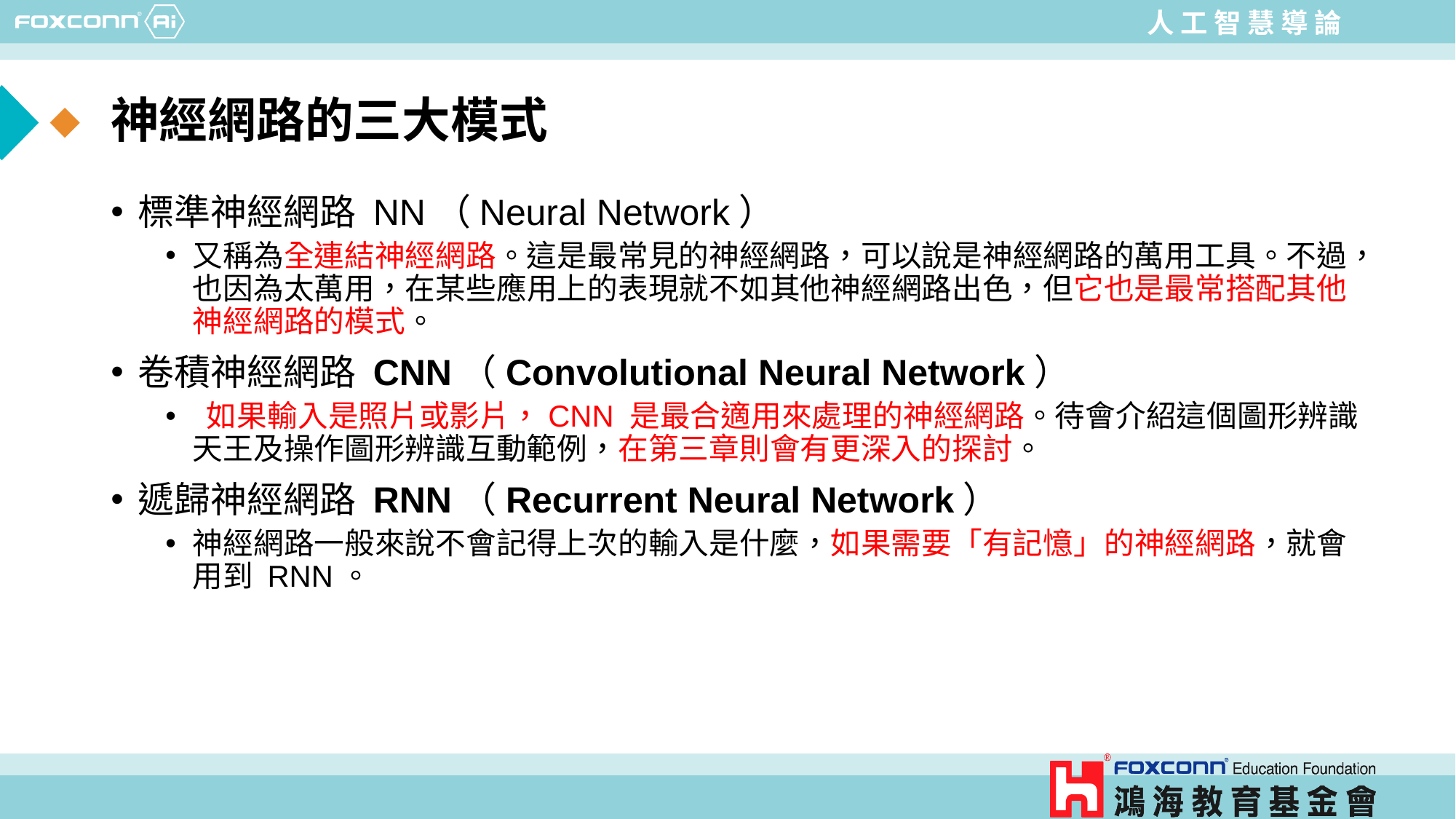

# 神經網路的三大模式
標準神經網路 NN（Neural Network）
又稱為全連結神經網路。這是最常見的神經網路，可以說是神經網路的萬用工具。不過，也因為太萬用，在某些應用上的表現就不如其他神經網路出色，但它也是最常搭配其他神經網路的模式。
卷積神經網路 CNN（Convolutional Neural Network）
 如果輸入是照片或影片，CNN 是最合適用來處理的神經網路。待會介紹這個圖形辨識天王及操作圖形辨識互動範例，在第三章則會有更深入的探討。
遞歸神經網路 RNN（Recurrent Neural Network）
神經網路一般來說不會記得上次的輸入是什麼，如果需要「有記憶」的神經網路，就會用到 RNN。